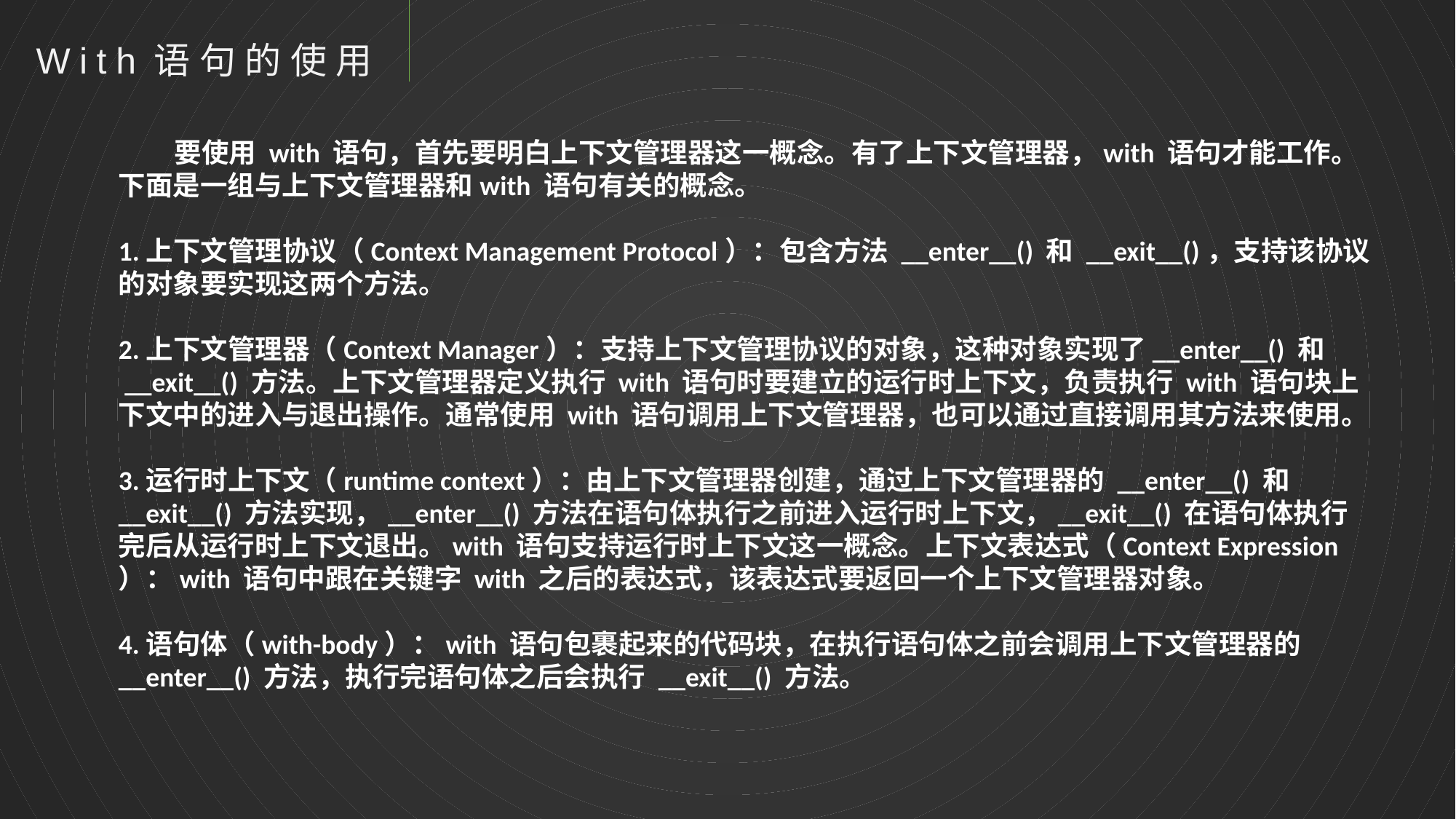

With语句的使用
        要使用 with 语句，首先要明白上下文管理器这一概念。有了上下文管理器，with 语句才能工作。
下面是一组与上下文管理器和with 语句有关的概念。

1.上下文管理协议（Context Management Protocol）：包含方法 __enter__() 和 __exit__()，支持该协议
的对象要实现这两个方法。

2.上下文管理器（Context Manager）：支持上下文管理协议的对象，这种对象实现了__enter__() 和
 __exit__() 方法。上下文管理器定义执行 with 语句时要建立的运行时上下文，负责执行 with 语句块上
下文中的进入与退出操作。通常使用 with 语句调用上下文管理器，也可以通过直接调用其方法来使用。

3.运行时上下文（runtime context）：由上下文管理器创建，通过上下文管理器的 __enter__() 和
__exit__() 方法实现，__enter__() 方法在语句体执行之前进入运行时上下文，__exit__() 在语句体执行
完后从运行时上下文退出。with 语句支持运行时上下文这一概念。上下文表达式（Context Expression
）：with 语句中跟在关键字 with 之后的表达式，该表达式要返回一个上下文管理器对象。

4.语句体（with-body）：with 语句包裹起来的代码块，在执行语句体之前会调用上下文管理器的
__enter__() 方法，执行完语句体之后会执行 __exit__() 方法。